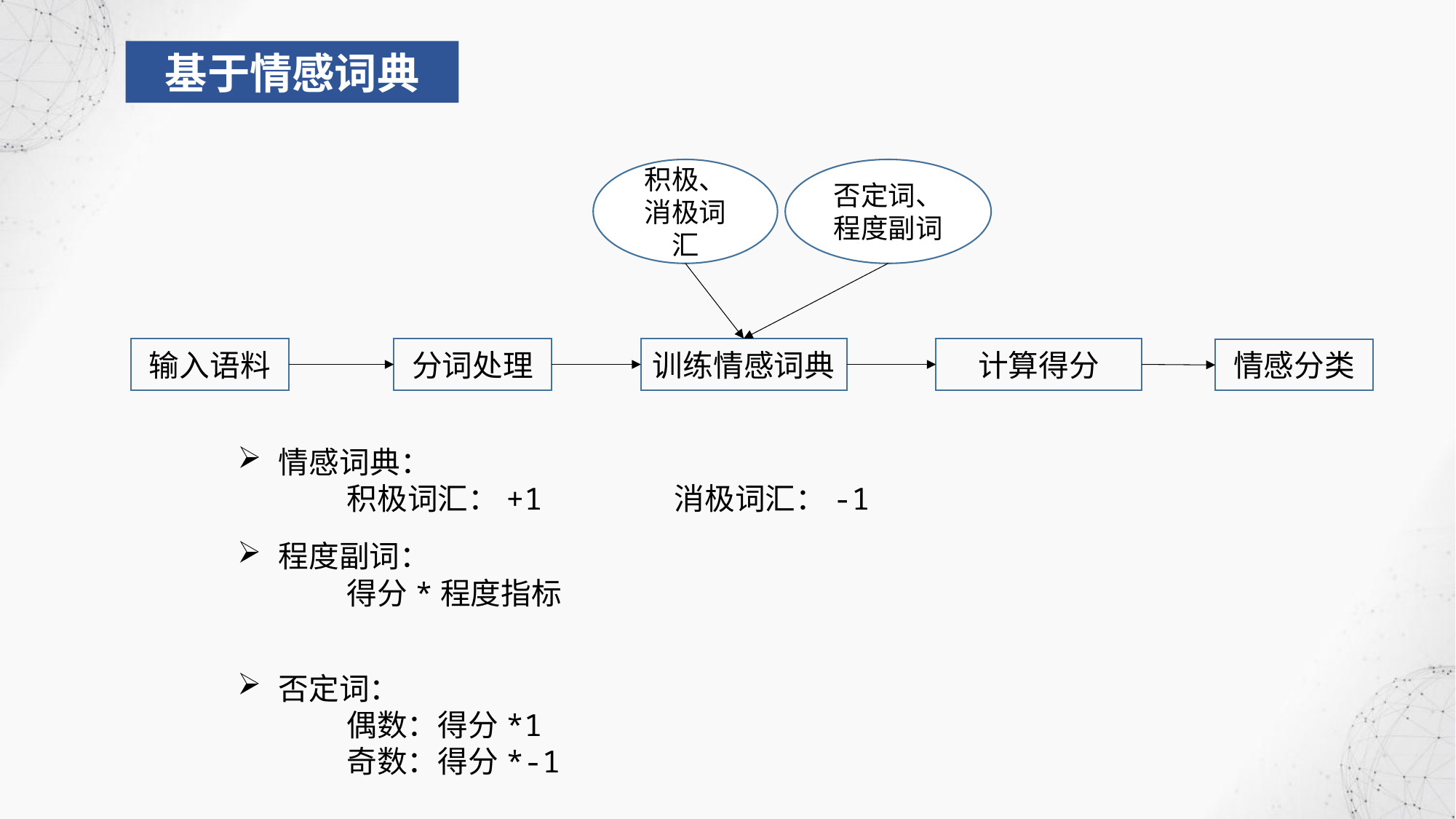

基于情感词典
积极、消极词汇
否定词、程度副词
计算得分
输入语料
分词处理
训练情感词典
情感分类
情感词典：
	积极词汇：+1		消极词汇：-1
程度副词：
	得分*程度指标
否定词：
	偶数：得分*1
	奇数：得分*-1